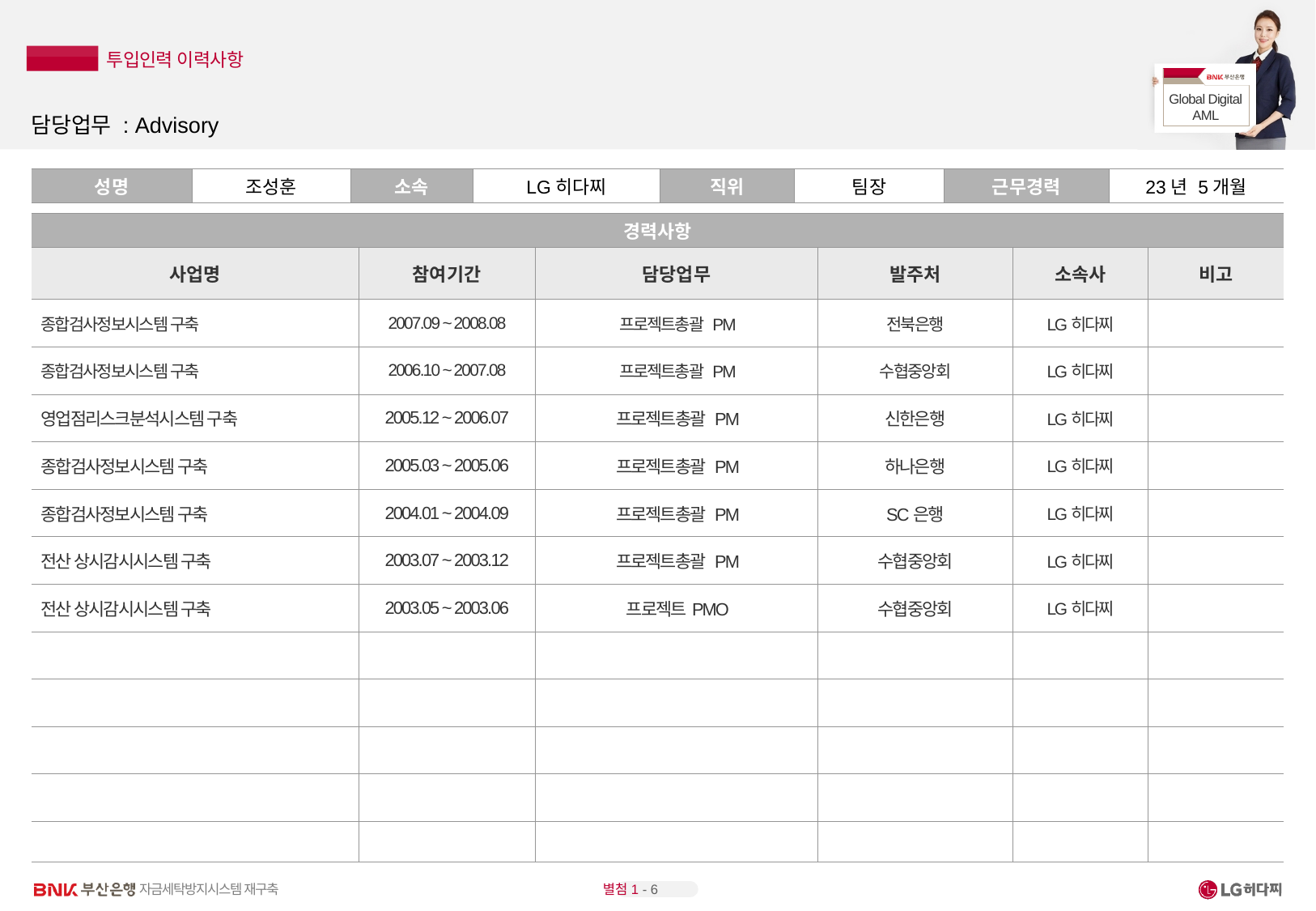

# 담당업무 : Advisory
| 성명 | 조성훈 | 소속 | LG히다찌 | 직위 | 팀장 | 근무경력 | 23년 5개월 |
| --- | --- | --- | --- | --- | --- | --- | --- |
| 경력사항 |  |  |  |  |  |
| --- | --- | --- | --- | --- | --- |
| 사업명 | 참여기간 | 담당업무 | 발주처 | 소속사 | 비고 |
| 종합검사정보시스템 구축 | 2007.09 ~ 2008.08 | 프로젝트총괄 PM | 전북은행 | LG히다찌 |  |
| 종합검사정보시스템 구축 | 2006.10 ~ 2007.08 | 프로젝트총괄 PM | 수협중앙회 | LG히다찌 |  |
| 영업점리스크분석시스템 구축 | 2005.12 ~ 2006.07 | 프로젝트총괄 PM | 신한은행 | LG히다찌 |  |
| 종합검사정보시스템 구축 | 2005.03 ~ 2005.06 | 프로젝트총괄 PM | 하나은행 | LG히다찌 |  |
| 종합검사정보시스템 구축 | 2004.01 ~ 2004.09 | 프로젝트총괄 PM | SC은행 | LG히다찌 |  |
| 전산 상시감시시스템 구축 | 2003.07 ~ 2003.12 | 프로젝트총괄 PM | 수협중앙회 | LG히다찌 |  |
| 전산 상시감시시스템 구축 | 2003.05 ~ 2003.06 | 프로젝트PMO | 수협중앙회 | LG히다찌 |  |
|  |  |  |  |  |  |
|  |  |  |  |  |  |
|  |  |  |  |  |  |
|  |  |  |  |  |  |
|  |  |  |  |  |  |
별첨1 - 6